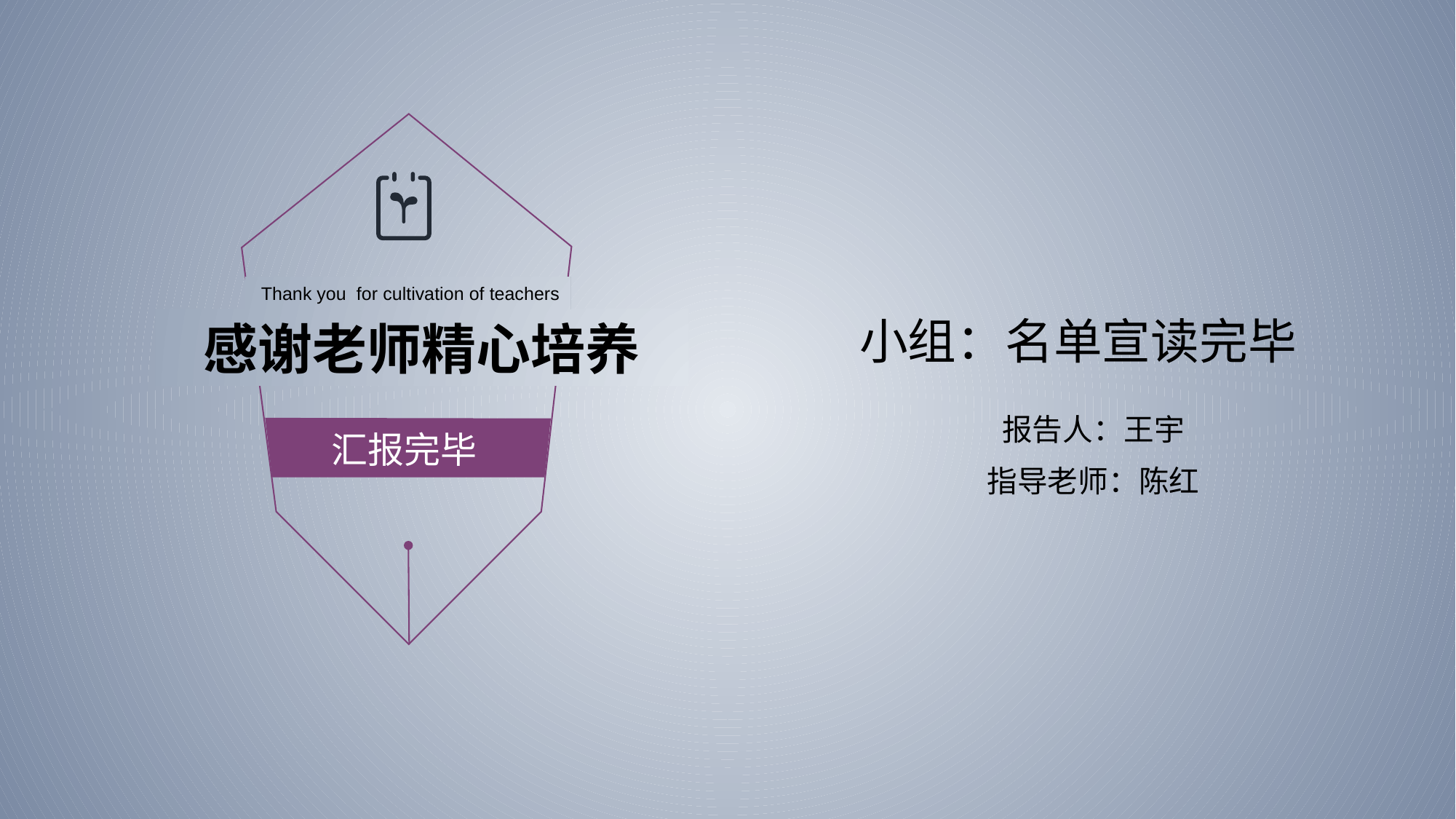

Thank you  for cultivation of teachers
感谢老师精心培养

汇报完毕

小组：名单宣读完毕
报告人：王宇
指导老师：陈红